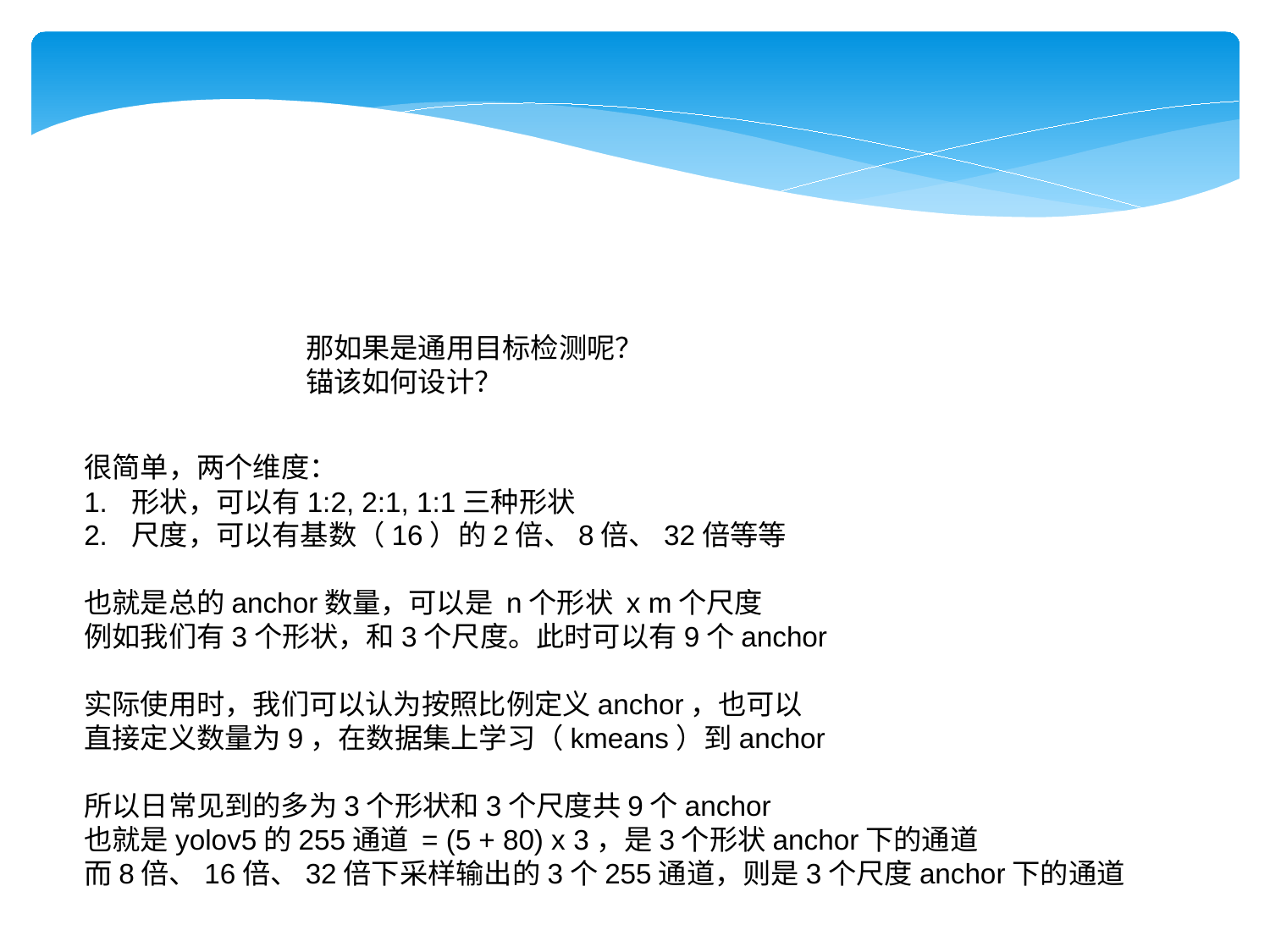

那如果是通用目标检测呢？
锚该如何设计？
很简单，两个维度：
形状，可以有1:2, 2:1, 1:1三种形状
尺度，可以有基数（16）的2倍、8倍、32倍等等

也就是总的anchor数量，可以是 n个形状 x m个尺度
例如我们有3个形状，和3个尺度。此时可以有9个anchor

实际使用时，我们可以认为按照比例定义anchor，也可以
直接定义数量为9，在数据集上学习（kmeans）到anchor

所以日常见到的多为3个形状和3个尺度共9个anchor
也就是yolov5的255通道 = (5 + 80) x 3，是3个形状anchor下的通道
而8倍、16倍、32倍下采样输出的3个255通道，则是3个尺度anchor下的通道